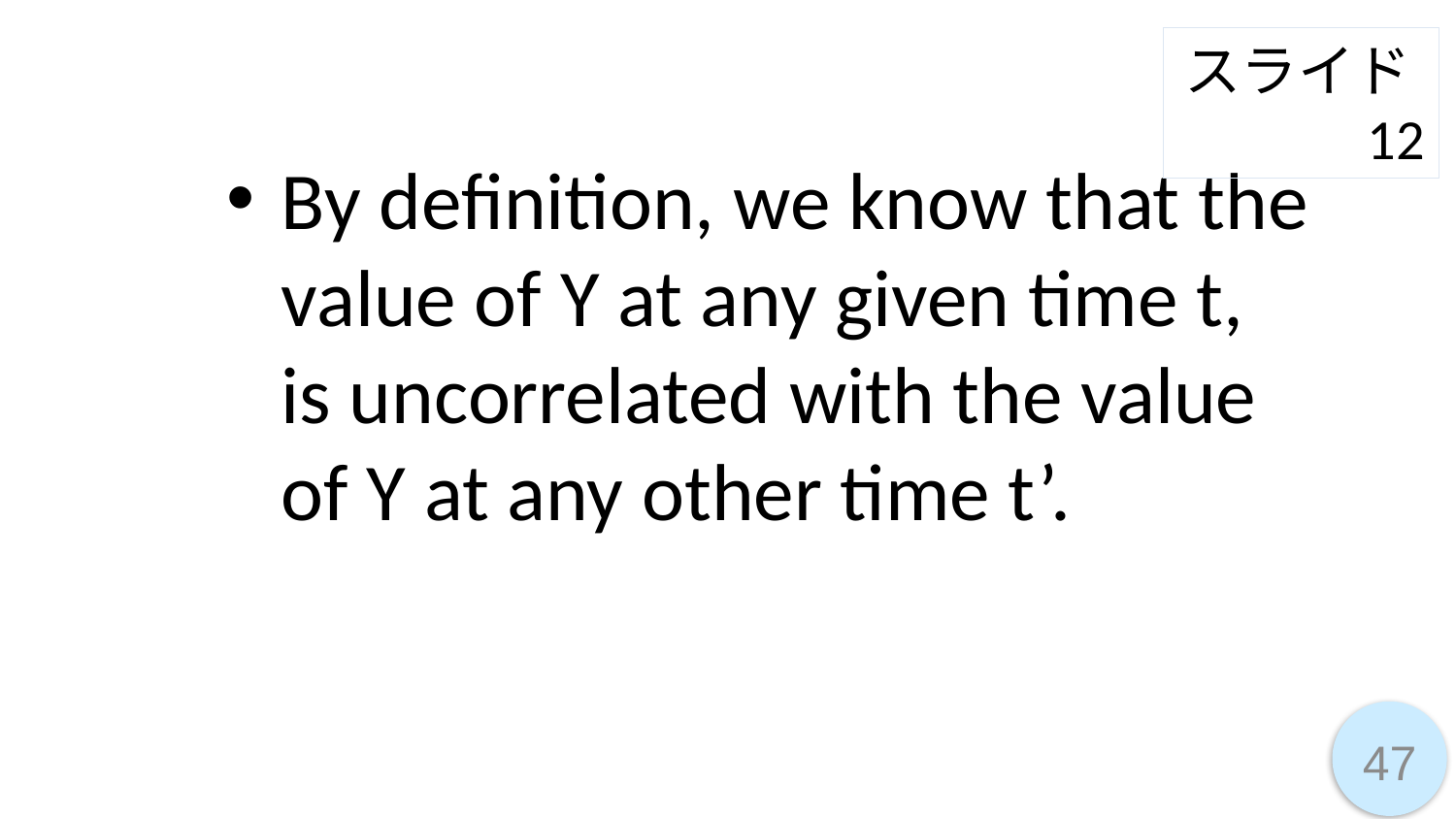

スライド12
By definition, we know that the value of Y at any given time t, is uncorrelated with the value of Y at any other time t’.
47